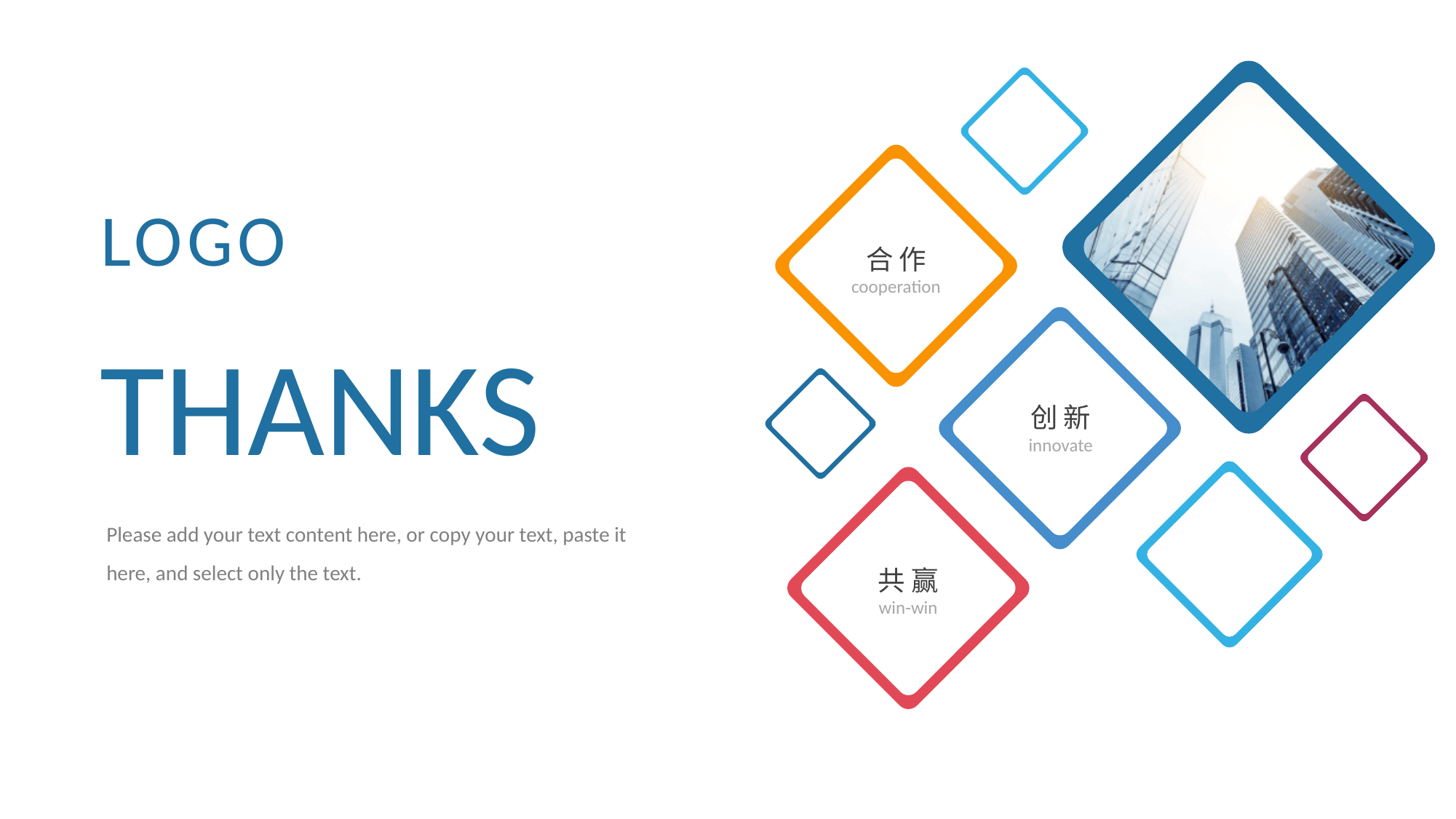

合 作
cooperation
LOGO
THANKS

创 新
innovate

共 赢
win-win
Please add your text content here, or copy your text, paste it here, and select only the text.